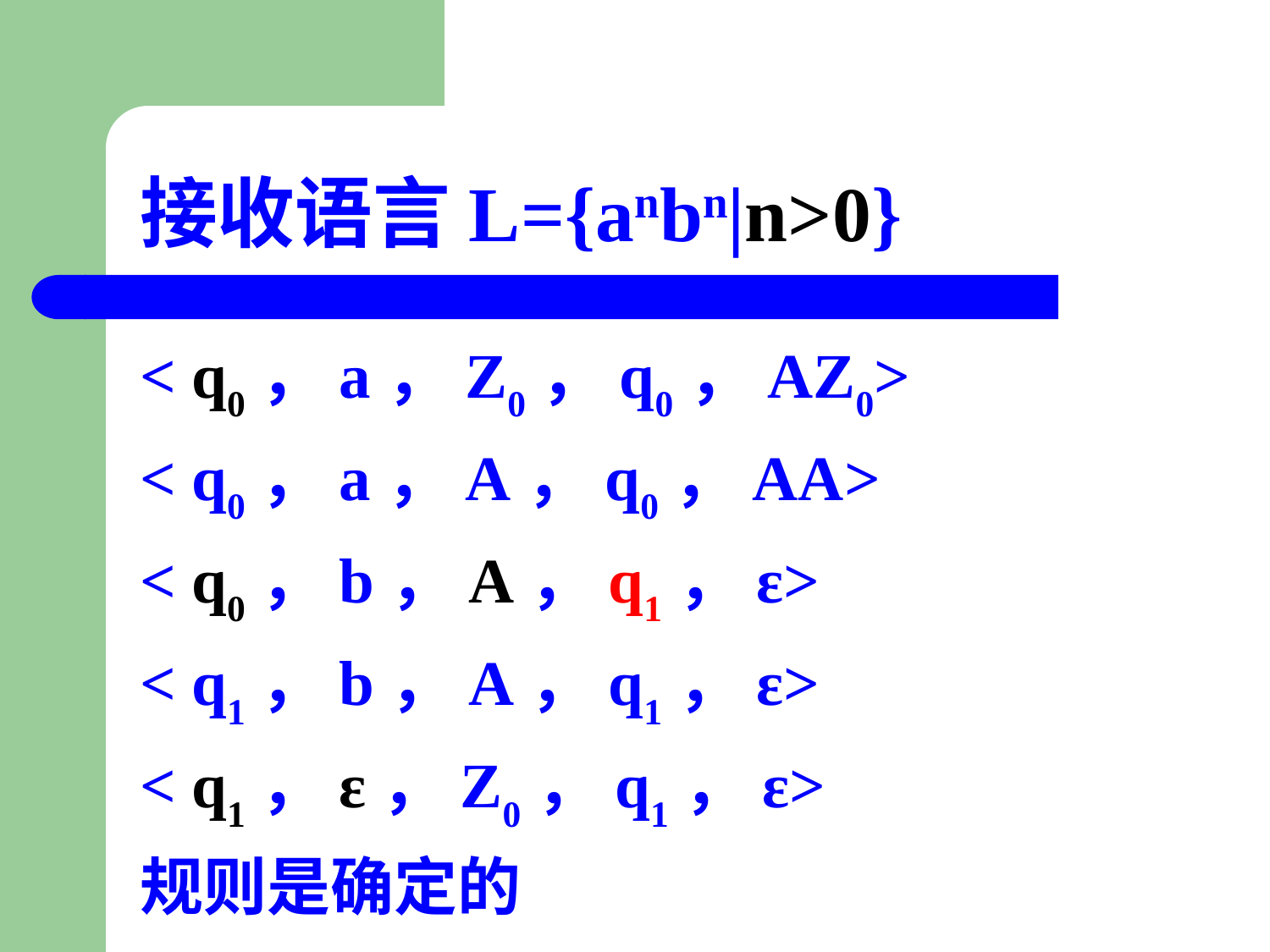

# 接收语言L={anbn|n>0}
< q0，a，Z0，q0，AZ0>
< q0，a，A，q0，AA>
< q0，b，A，q1，ε>
< q1，b，A，q1，ε>
< q1，ε，Z0，q1，ε>
规则是确定的